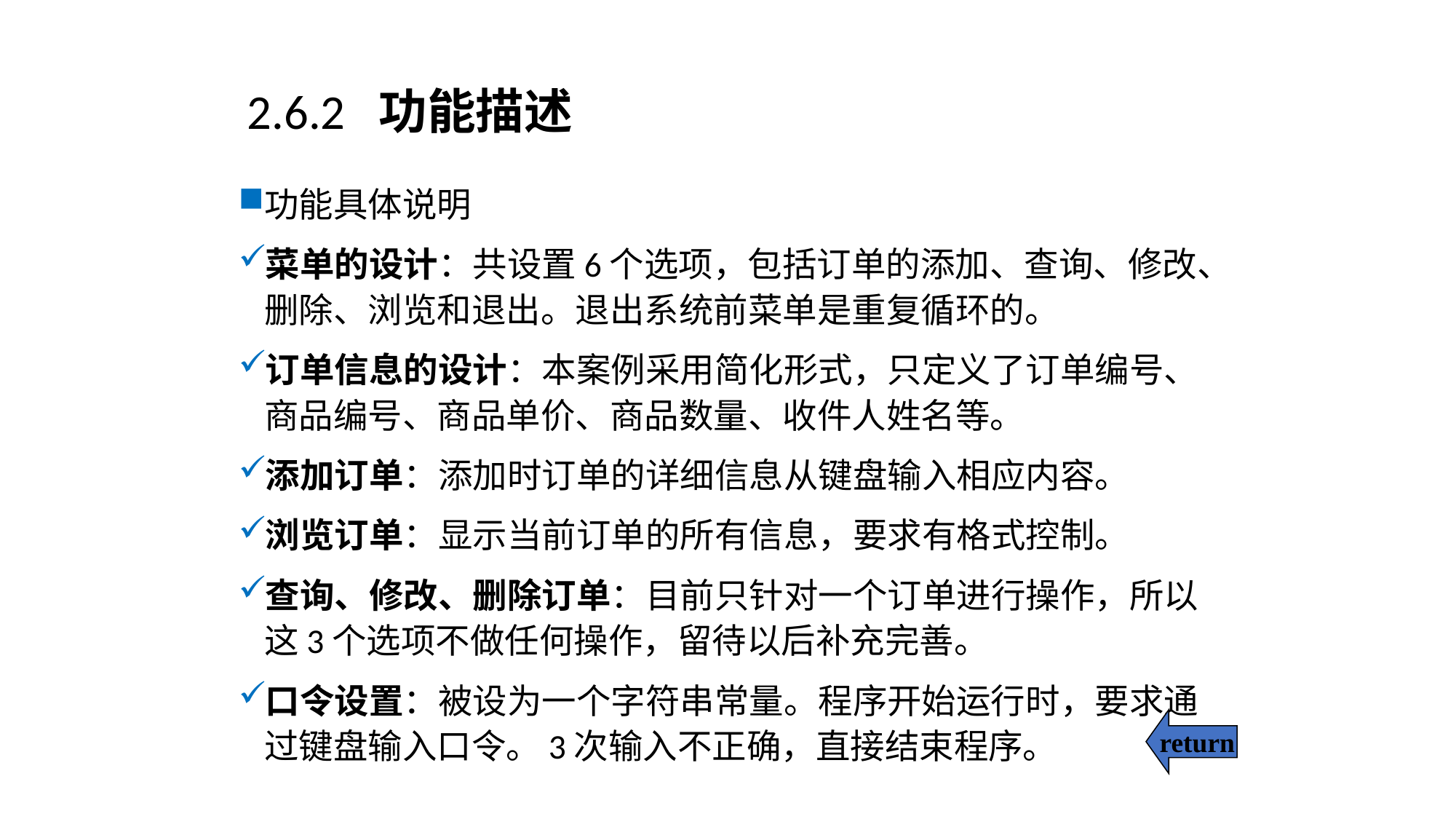

# 2.6.2  功能描述
功能具体说明
菜单的设计：共设置6个选项，包括订单的添加、查询、修改、删除、浏览和退出。退出系统前菜单是重复循环的。
订单信息的设计：本案例采用简化形式，只定义了订单编号、商品编号、商品单价、商品数量、收件人姓名等。
添加订单：添加时订单的详细信息从键盘输入相应内容。
浏览订单：显示当前订单的所有信息，要求有格式控制。
查询、修改、删除订单：目前只针对一个订单进行操作，所以这3个选项不做任何操作，留待以后补充完善。
口令设置：被设为一个字符串常量。程序开始运行时，要求通过键盘输入口令。3次输入不正确，直接结束程序。
return